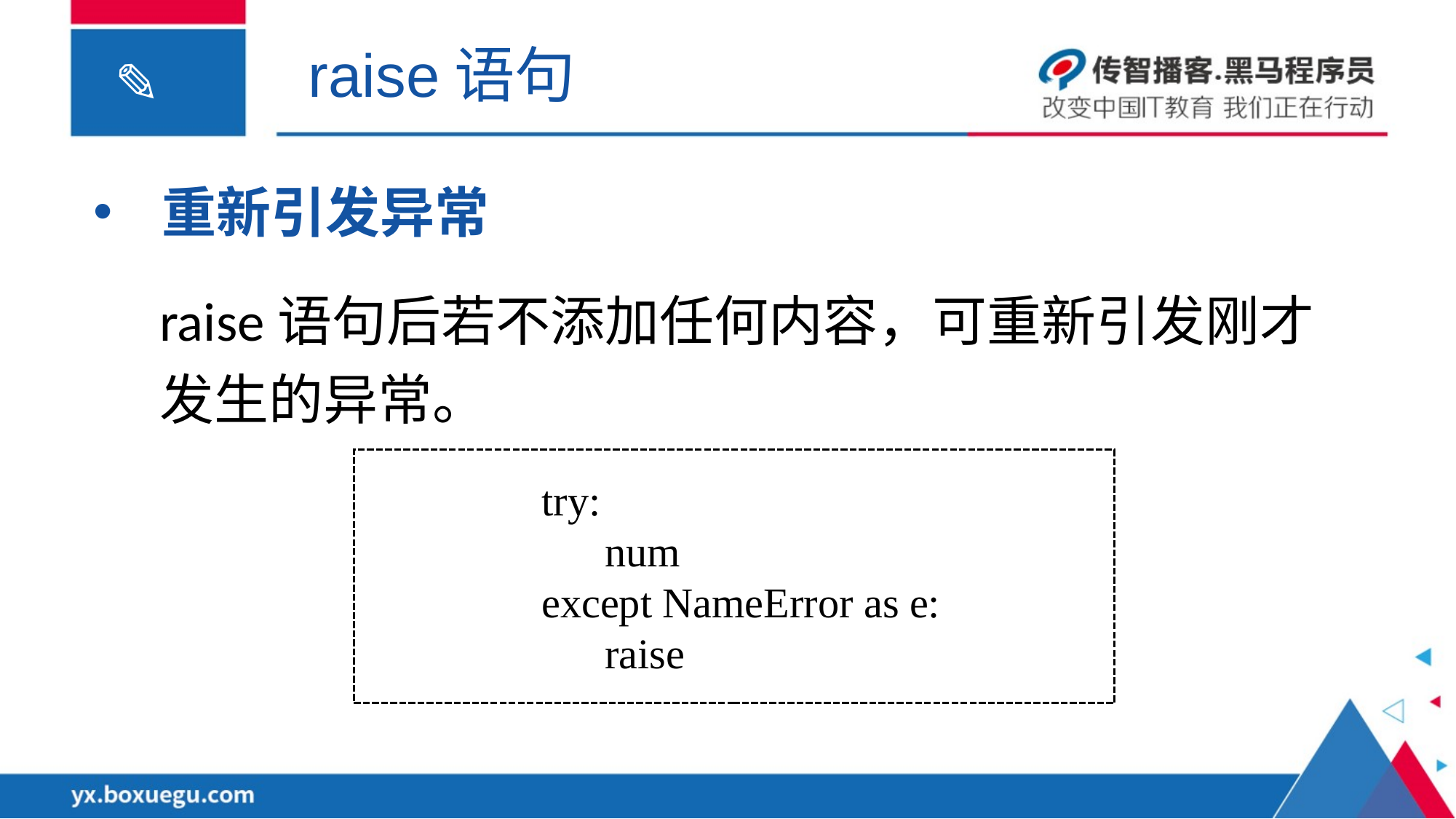

raise语句
重新引发异常
raise语句后若不添加任何内容，可重新引发刚才发生的异常。

try:
      num
except NameError as e:
      raise